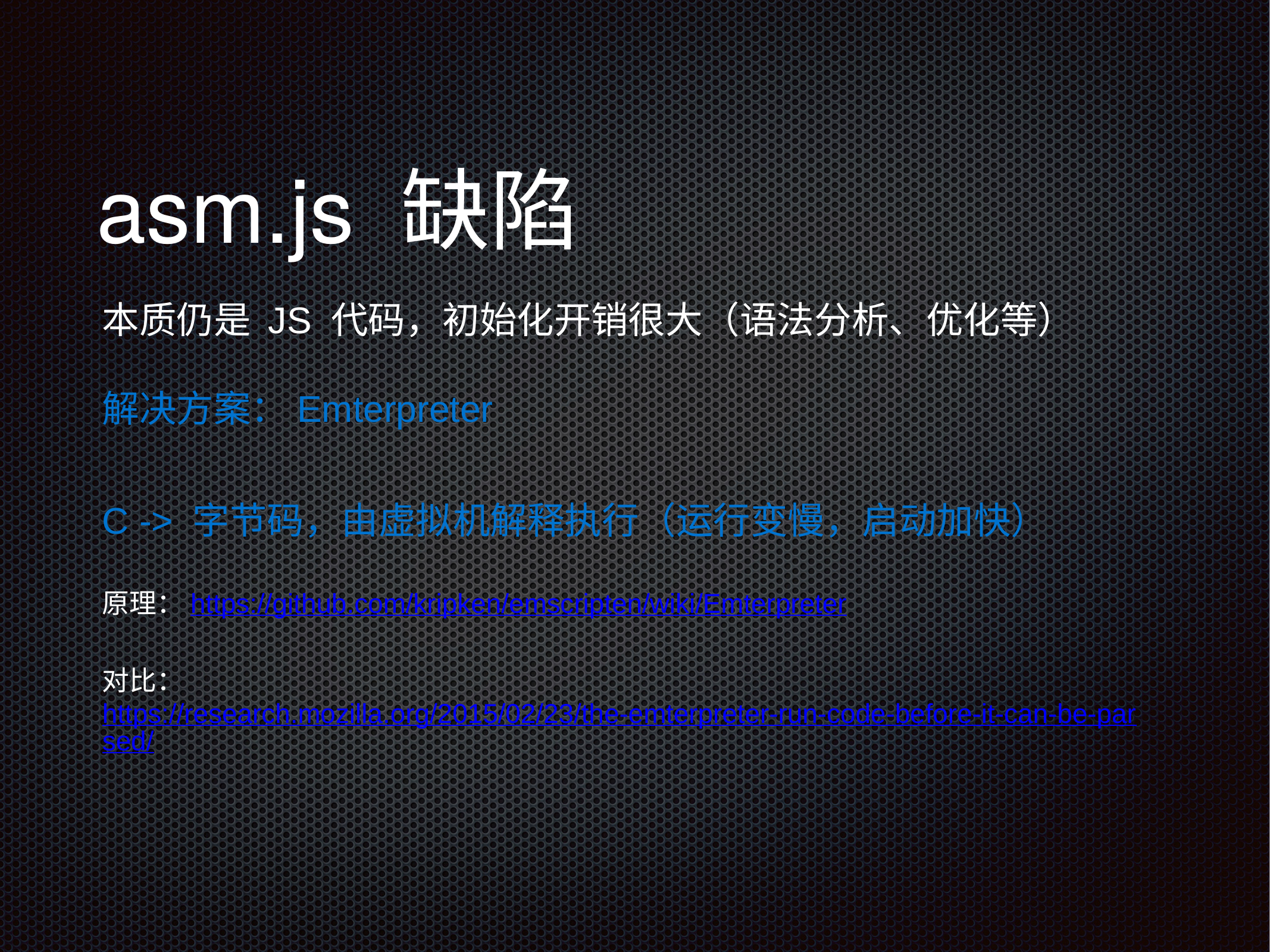

# asm.js 缺陷
本质仍是 JS 代码，初始化开销很大（语法分析、优化等）
解决方案：Emterpreter
C -> 字节码，由虚拟机解释执行（运行变慢，启动加快）
原理：https://github.com/kripken/emscripten/wiki/Emterpreter
对比：https://research.mozilla.org/2015/02/23/the-emterpreter-run-code-before-it-can-be-parsed/